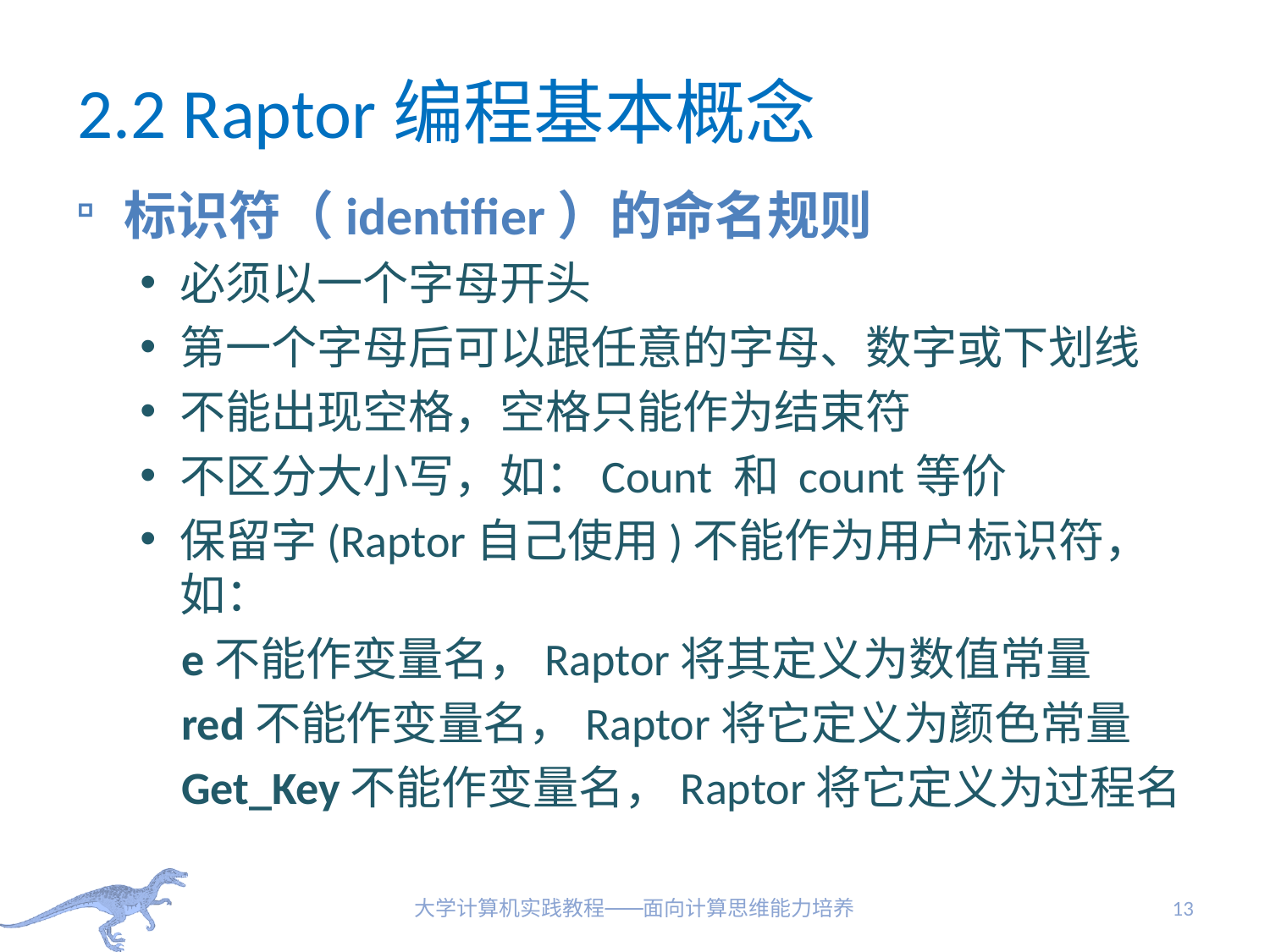

# 2.2 Raptor编程基本概念
标识符（identifier）的命名规则
必须以一个字母开头
第一个字母后可以跟任意的字母、数字或下划线
不能出现空格，空格只能作为结束符
不区分大小写，如：Count 和 count等价
保留字(Raptor自己使用)不能作为用户标识符，如：
    e不能作变量名，Raptor将其定义为数值常量
    red不能作变量名，Raptor将它定义为颜色常量
    Get_Key不能作变量名，Raptor将它定义为过程名

大学计算机实践教程——面向计算思维能力培养
13